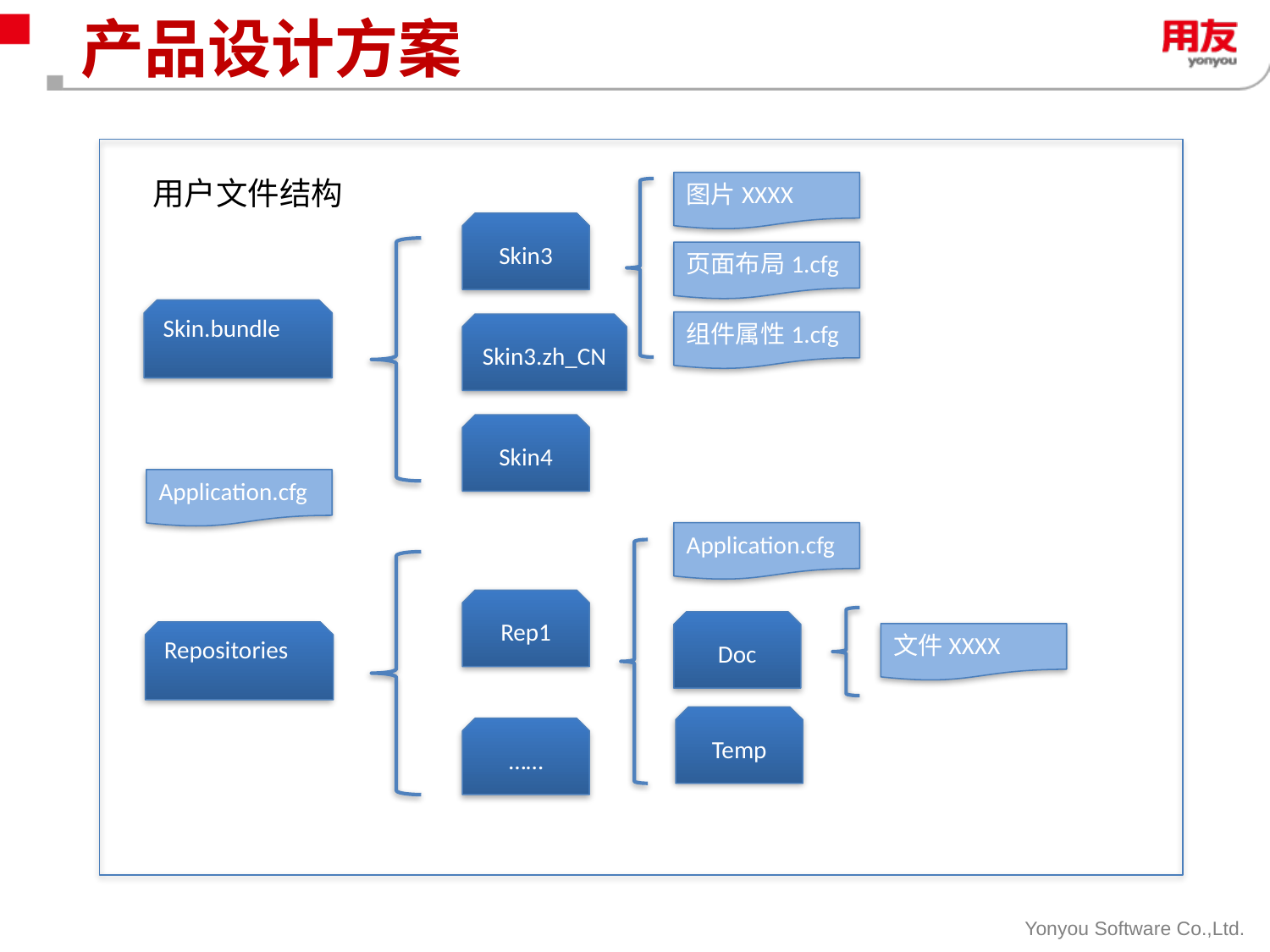

# 产品设计方案

用户文件结构
图片XXXX

Skin3

页面布局1.cfg
Skin.bundle

组件属性1.cfg
Skin3.zh_CN
Skin4
Application.cfg
Application.cfg

Rep1

Doc
Repositories

文件XXXX

Temp
……